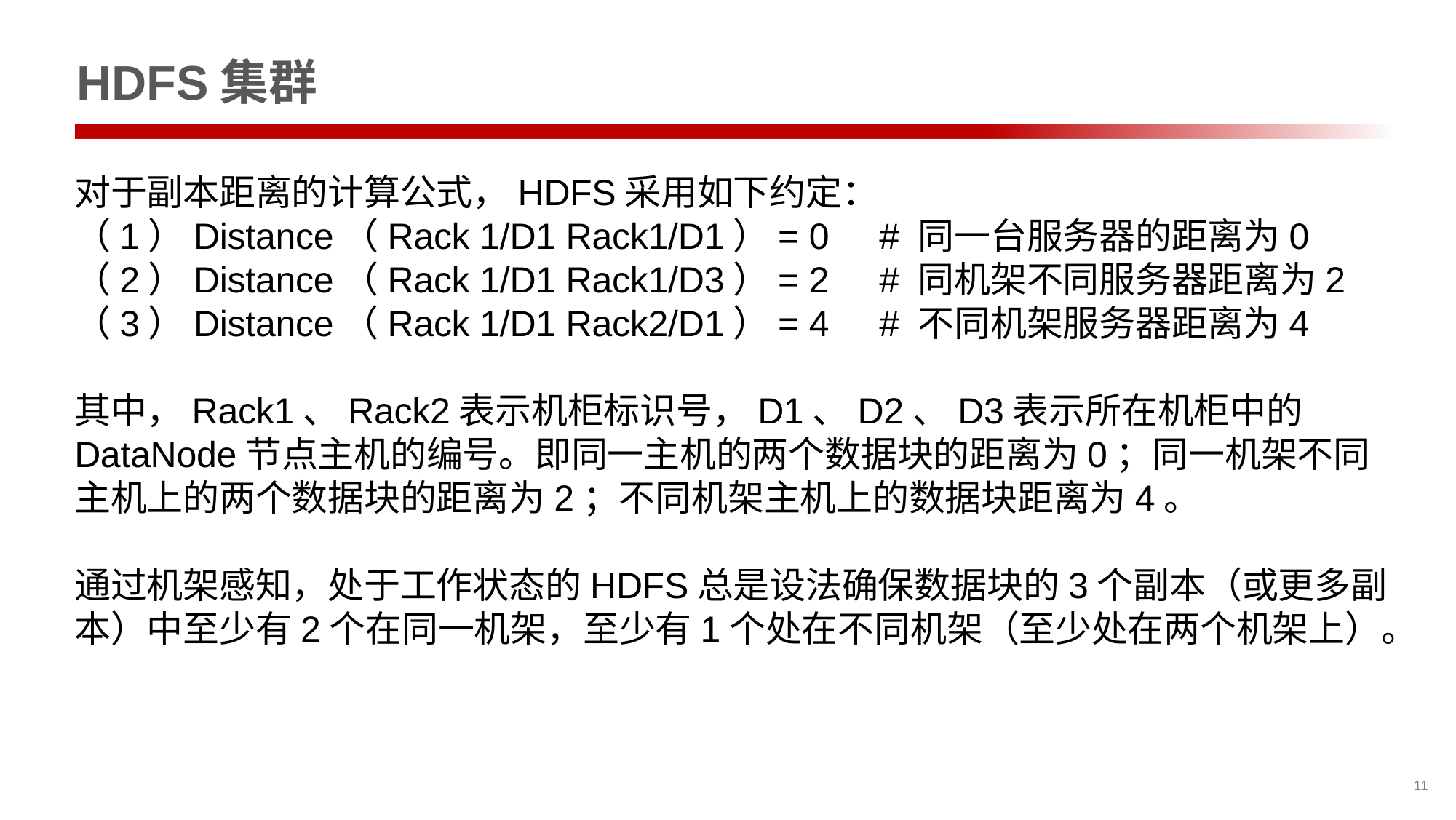

# HDFS集群

对于副本距离的计算公式，HDFS采用如下约定：
（1）Distance（Rack 1/D1 Rack1/D1）= 0     # 同一台服务器的距离为0
（2）Distance（Rack 1/D1 Rack1/D3）= 2     # 同机架不同服务器距离为2
（3）Distance（Rack 1/D1 Rack2/D1）= 4     # 不同机架服务器距离为4

其中，Rack1、Rack2表示机柜标识号，D1、D2、D3表示所在机柜中的DataNode节点主机的编号。即同一主机的两个数据块的距离为0；同一机架不同主机上的两个数据块的距离为2；不同机架主机上的数据块距离为4。

通过机架感知，处于工作状态的HDFS总是设法确保数据块的3个副本（或更多副本）中至少有2个在同一机架，至少有1个处在不同机架（至少处在两个机架上）。

11